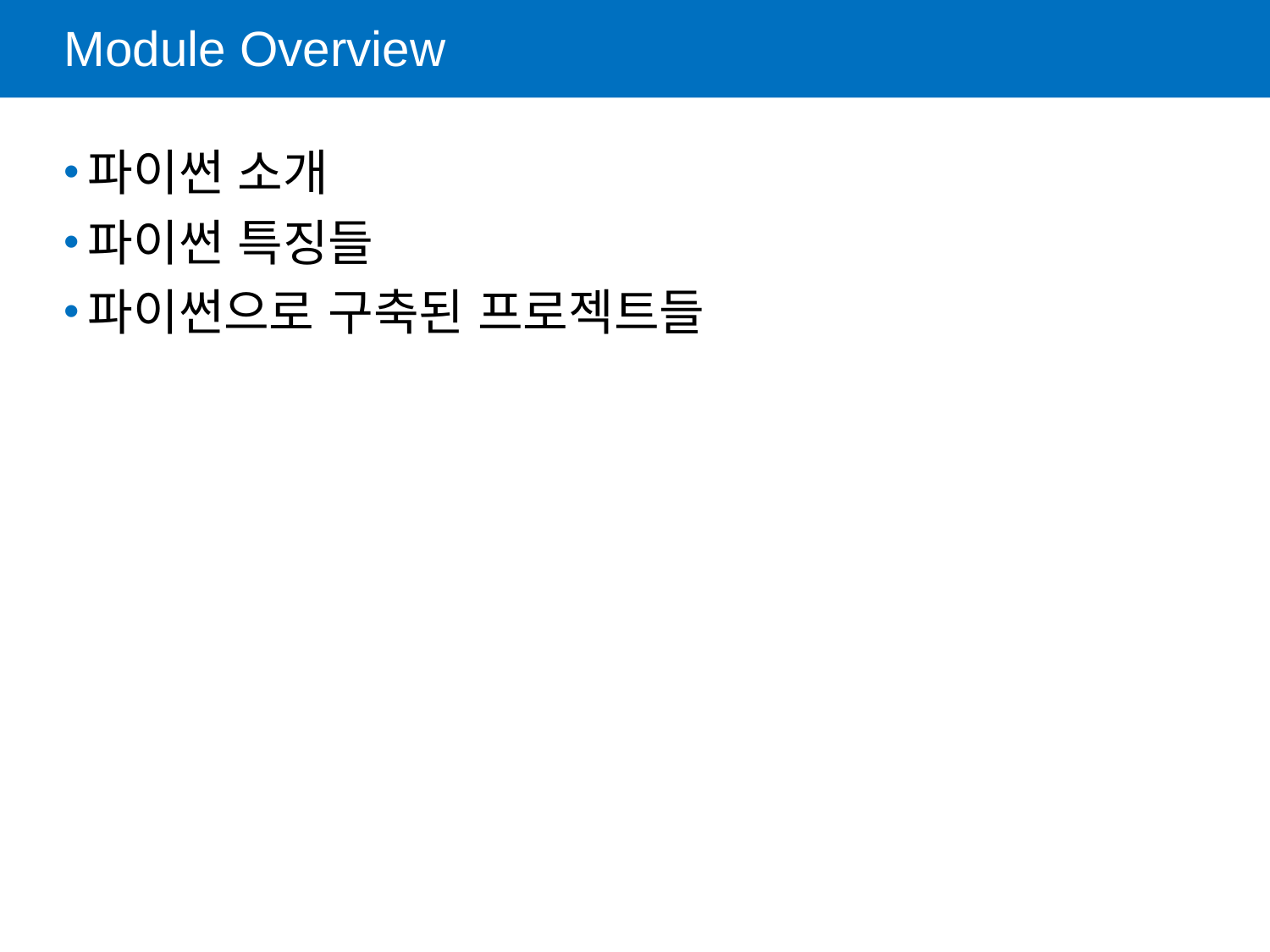

# Module Overview
파이썬 소개
파이썬 특징들
파이썬으로 구축된 프로젝트들